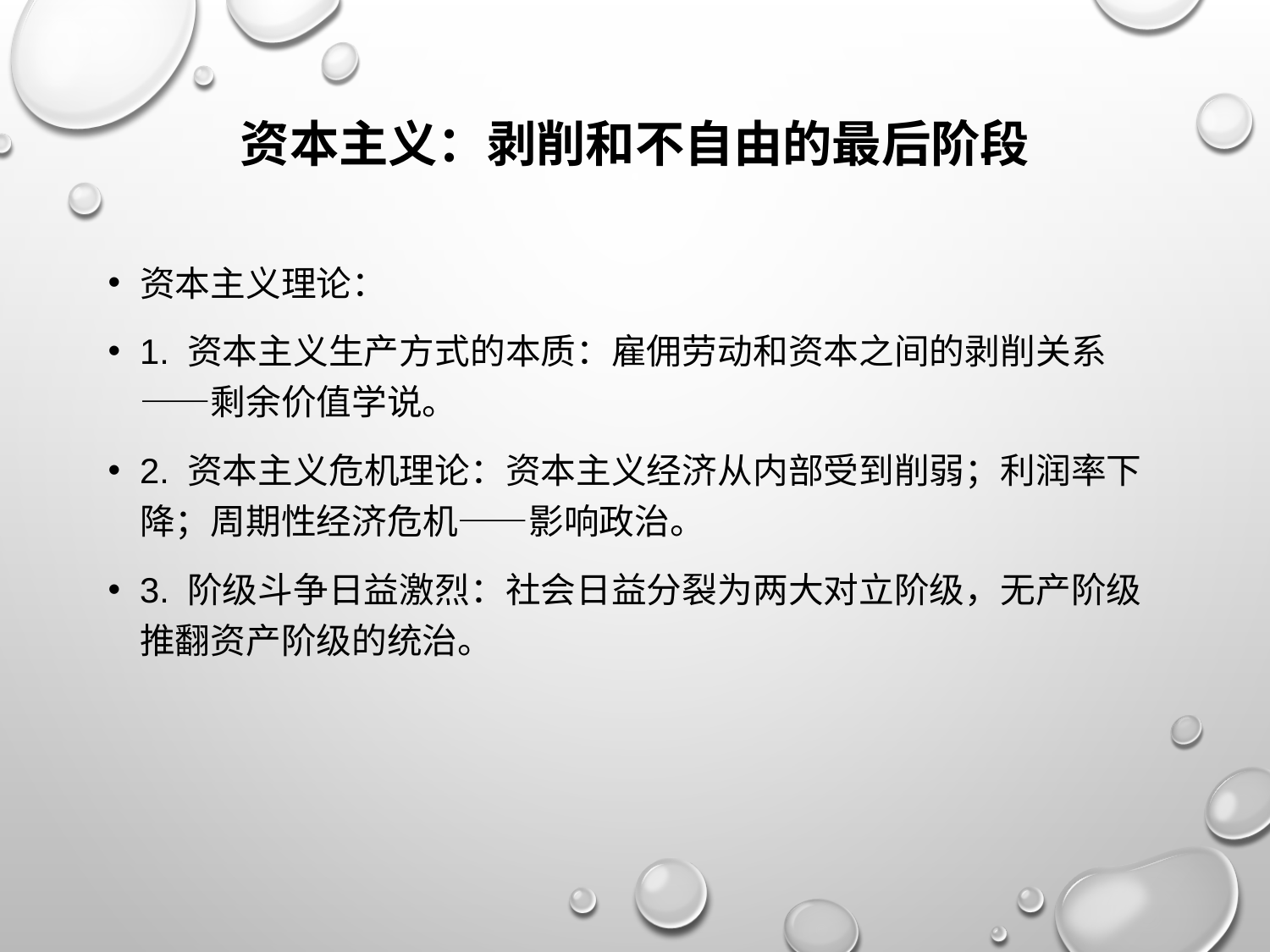

# 资本主义：剥削和不自由的最后阶段
资本主义理论：
1. 资本主义生产方式的本质：雇佣劳动和资本之间的剥削关系——剩余价值学说。
2. 资本主义危机理论：资本主义经济从内部受到削弱；利润率下降；周期性经济危机——影响政治。
3. 阶级斗争日益激烈：社会日益分裂为两大对立阶级，无产阶级推翻资产阶级的统治。